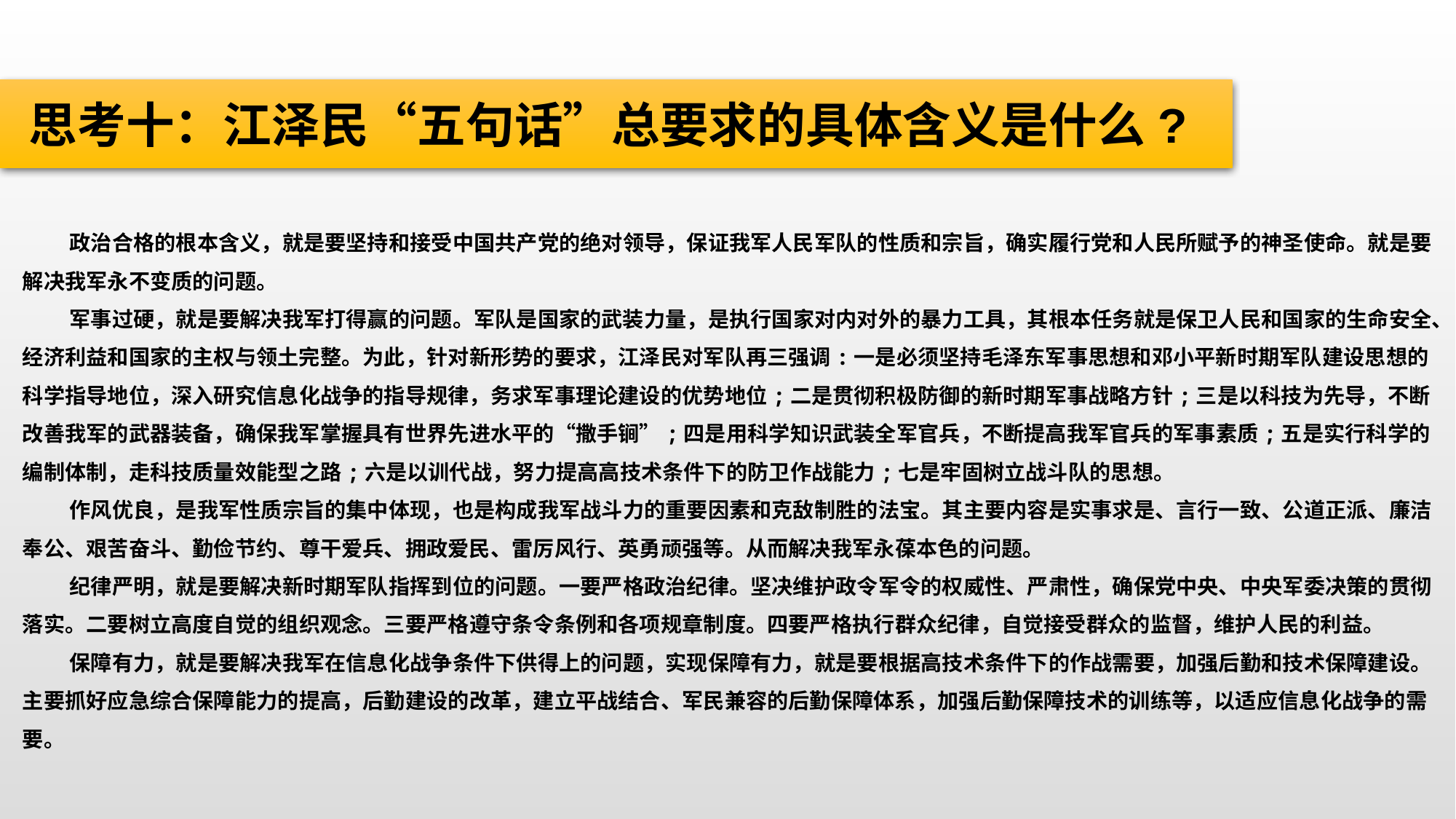

思考十：江泽民“五句话”总要求的具体含义是什么?
政治合格的根本含义，就是要坚持和接受中国共产党的绝对领导，保证我军人民军队的性质和宗旨，确实履行党和人民所赋予的神圣使命。就是要解决我军永不变质的问题。
军事过硬，就是要解决我军打得赢的问题。军队是国家的武装力量，是执行国家对内对外的暴力工具，其根本任务就是保卫人民和国家的生命安全、经济利益和国家的主权与领土完整。为此，针对新形势的要求，江泽民对军队再三强调:一是必须坚持毛泽东军事思想和邓小平新时期军队建设思想的科学指导地位，深入研究信息化战争的指导规律，务求军事理论建设的优势地位;二是贯彻积极防御的新时期军事战略方针;三是以科技为先导，不断改善我军的武器装备，确保我军掌握具有世界先进水平的“撒手锏”;四是用科学知识武装全军官兵，不断提高我军官兵的军事素质;五是实行科学的编制体制，走科技质量效能型之路;六是以训代战，努力提高高技术条件下的防卫作战能力;七是牢固树立战斗队的思想。
作风优良，是我军性质宗旨的集中体现，也是构成我军战斗力的重要因素和克敌制胜的法宝。其主要内容是实事求是、言行一致、公道正派、廉洁奉公、艰苦奋斗、勤俭节约、尊干爱兵、拥政爱民、雷厉风行、英勇顽强等。从而解决我军永葆本色的问题。
纪律严明，就是要解决新时期军队指挥到位的问题。一要严格政治纪律。坚决维护政令军令的权威性、严肃性，确保党中央、中央军委决策的贯彻落实。二要树立高度自觉的组织观念。三要严格遵守条令条例和各项规章制度。四要严格执行群众纪律，自觉接受群众的监督，维护人民的利益。
保障有力，就是要解决我军在信息化战争条件下供得上的问题，实现保障有力，就是要根据高技术条件下的作战需要，加强后勤和技术保障建设。主要抓好应急综合保障能力的提高，后勤建设的改革，建立平战结合、军民兼容的后勤保障体系，加强后勤保障技术的训练等，以适应信息化战争的需要。